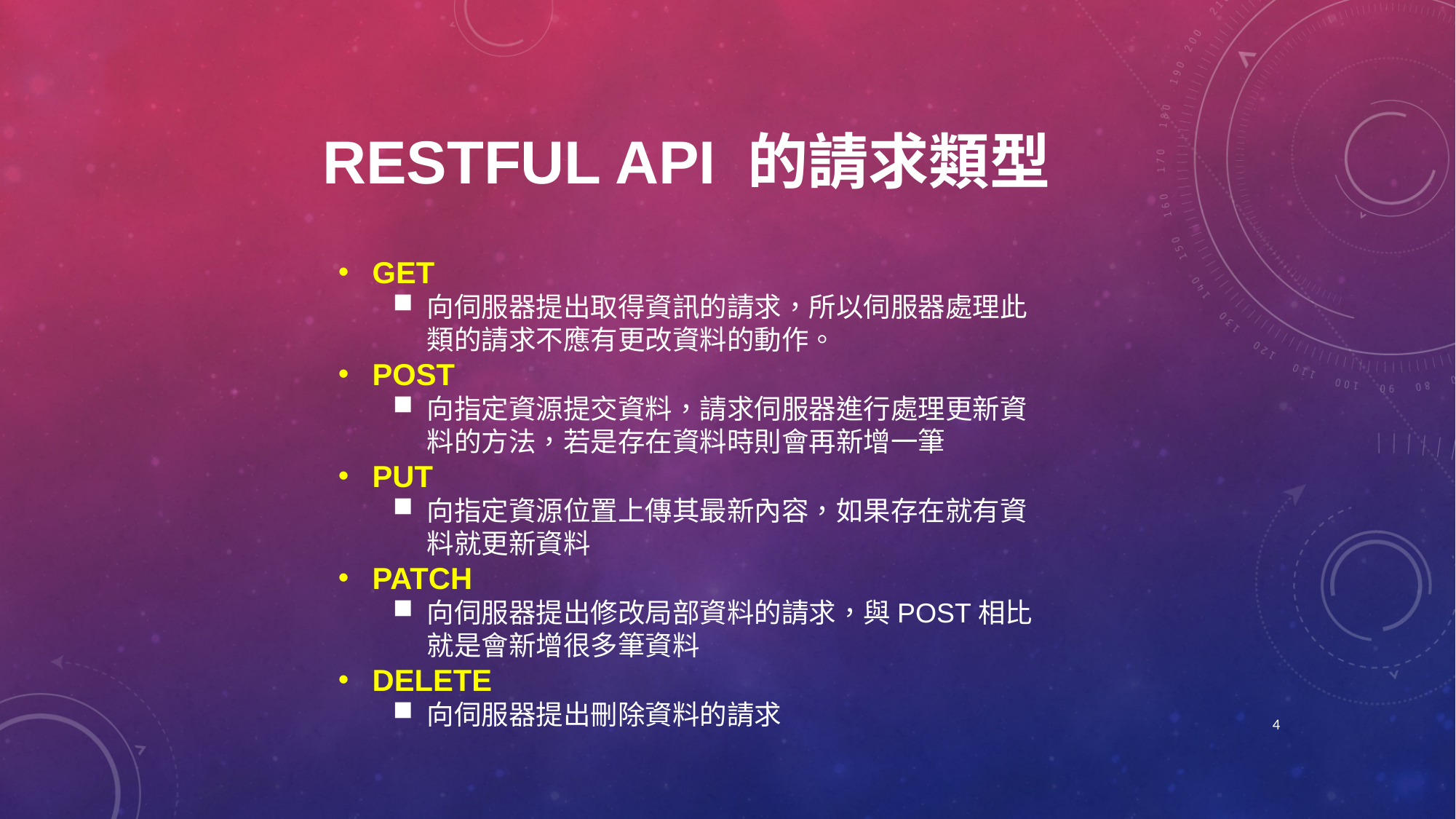

# Restful API 的請求類型
GET
向伺服器提出取得資訊的請求，所以伺服器處理此類的請求不應有更改資料的動作。
POST
向指定資源提交資料，請求伺服器進行處理更新資料的方法，若是存在資料時則會再新增一筆
PUT
向指定資源位置上傳其最新內容，如果存在就有資料就更新資料
PATCH
向伺服器提出修改局部資料的請求，與POST相比就是會新增很多筆資料
DELETE
向伺服器提出刪除資料的請求
4